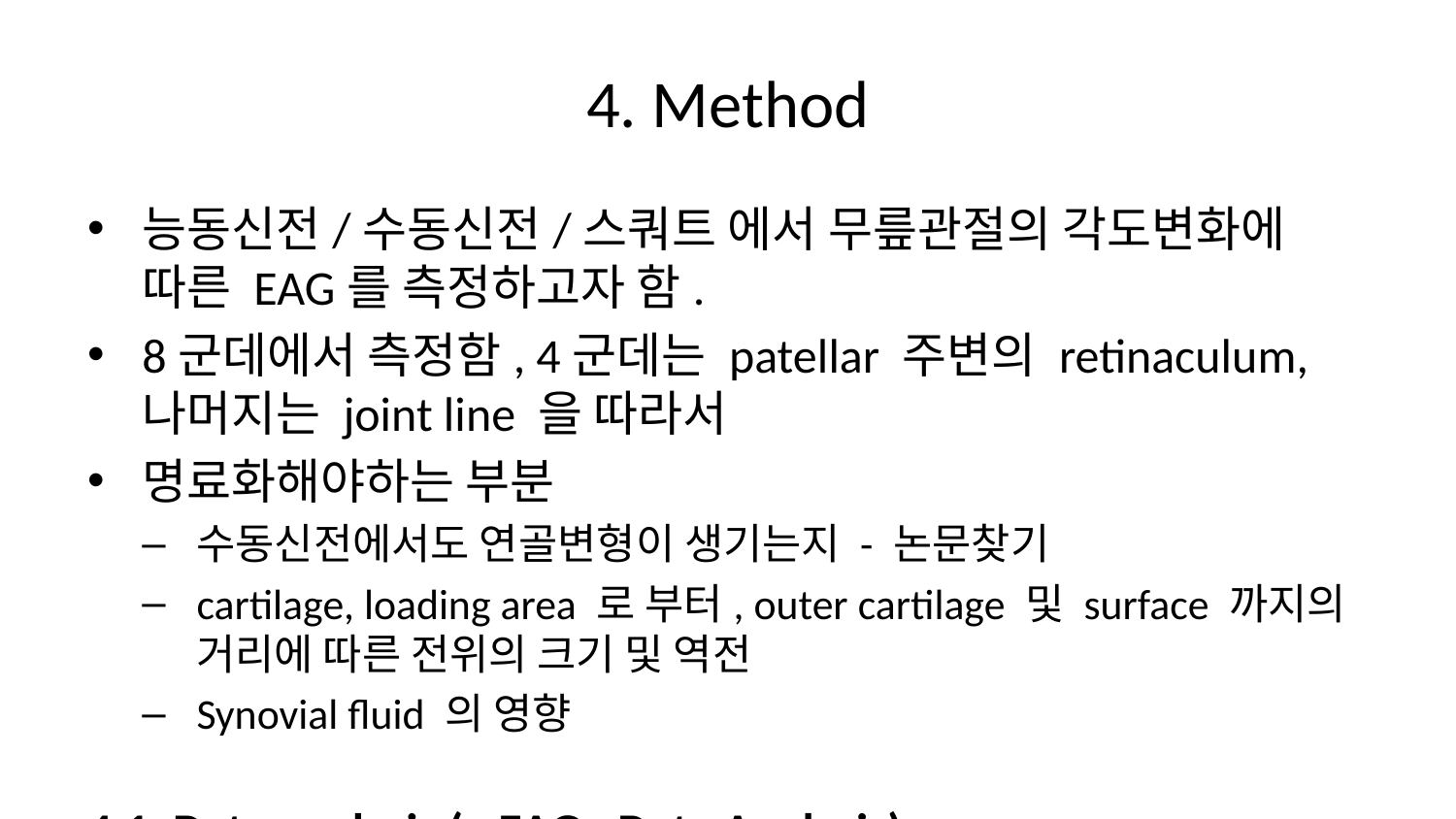

# 4. Method
능동신전/수동신전/스쿼트 에서 무릎관절의 각도변화에 따른 EAG를 측정하고자 함.
8군데에서 측정함, 4군데는 patellar 주변의 retinaculum, 나머지는 joint line 을 따라서
명료화해야하는 부분
수동신전에서도 연골변형이 생기는지 - 논문찾기
cartilage, loading area 로 부터, outer cartilage 및 surface 까지의 거리에 따른 전위의 크기 및 역전
Synovial fluid 의 영향
4.1. Data analysis (= EAG - Data Analysis)
Data processing
Env: 파이참, AWS(ID: sense0906@gmail.com / PW: )
code(setting.py & main.py) 실행
측정순서.txt에서 각 동작 확인
GUI 사용
능동신전 = leg stretch(1) (7-14)
수동신전 (완전굴곡포함) = leg bend(2) (by each angle) (28-35)
스쿼트 = squat (14-21)
텍스트추출(Win + Shift + T) & paste to 엑셀파일
스쿼트 (14-21) squat
Statistical analysis
raw data 분석에서 move별 boxplot 겹쳐그리기
absolute & outlier 제거 코드(현재 에러남) 로도 구해보는 것 좋을
AP 데이터에서 move 별 boxplot 겹쳐그리기
raw data & AP 데이터에서 각 move별로 channel 들의 유의한 차이 통계